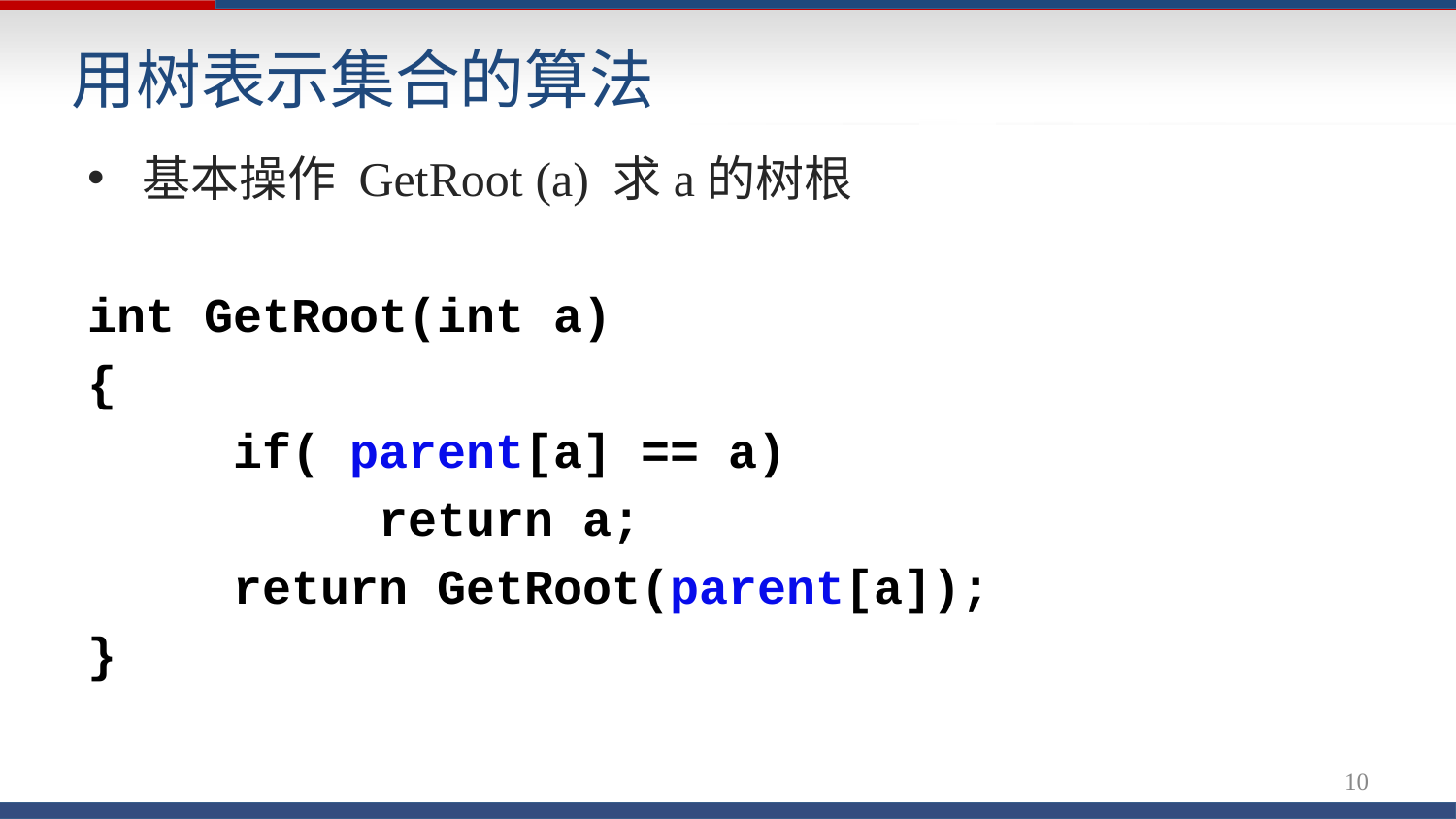

# 用树表示集合的算法
基本操作 GetRoot (a) 求a的树根

int GetRoot(int a)
{
	if( parent[a] == a)
		return a;
	return GetRoot(parent[a]);
}
10